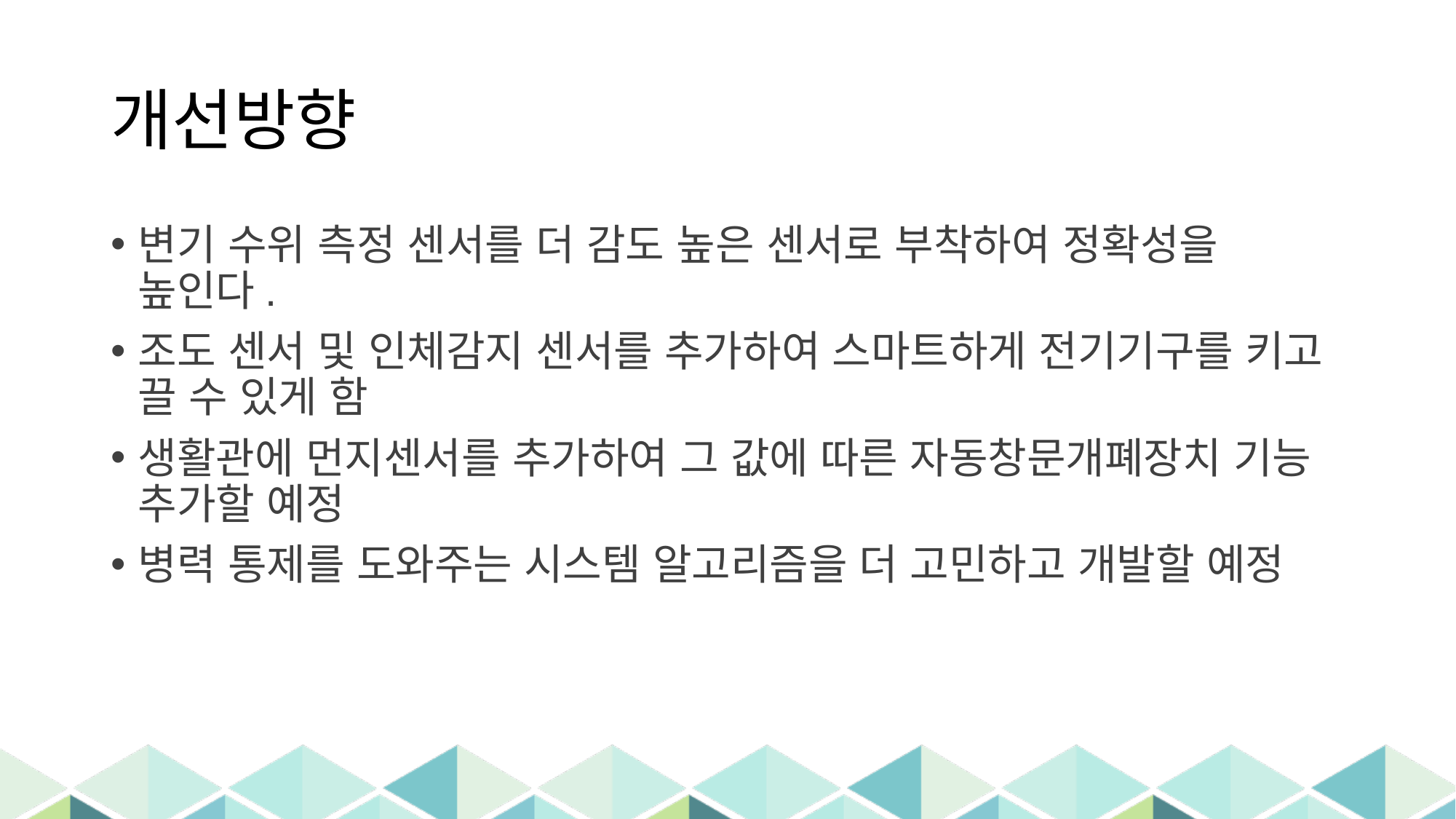

# 개선방향
변기 수위 측정 센서를 더 감도 높은 센서로 부착하여 정확성을 높인다.
조도 센서 및 인체감지 센서를 추가하여 스마트하게 전기기구를 키고 끌 수 있게 함
생활관에 먼지센서를 추가하여 그 값에 따른 자동창문개폐장치 기능 추가할 예정
병력 통제를 도와주는 시스템 알고리즘을 더 고민하고 개발할 예정